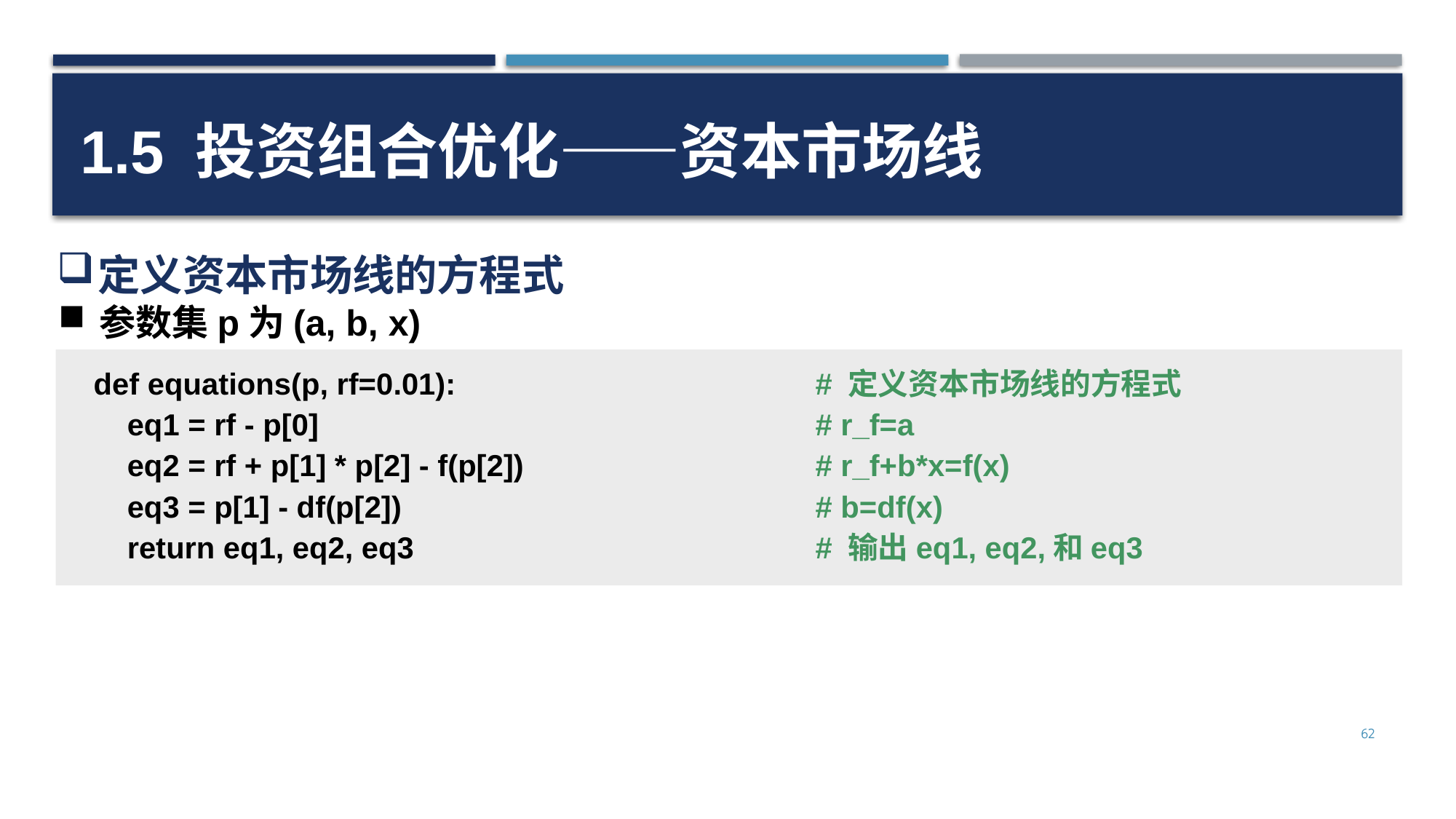

1.5 投资组合优化——资本市场线
定义资本市场线的方程式
参数集p为(a, b, x)

def equations(p, rf=0.01):
    eq1 = rf - p[0]
    eq2 = rf + p[1] * p[2] - f(p[2])
    eq3 = p[1] - df(p[2])
    return eq1, eq2, eq3
# 定义资本市场线的方程式
# r_f=a
# r_f+b*x=f(x)
# b=df(x)
# 输出eq1, eq2,和eq3
62